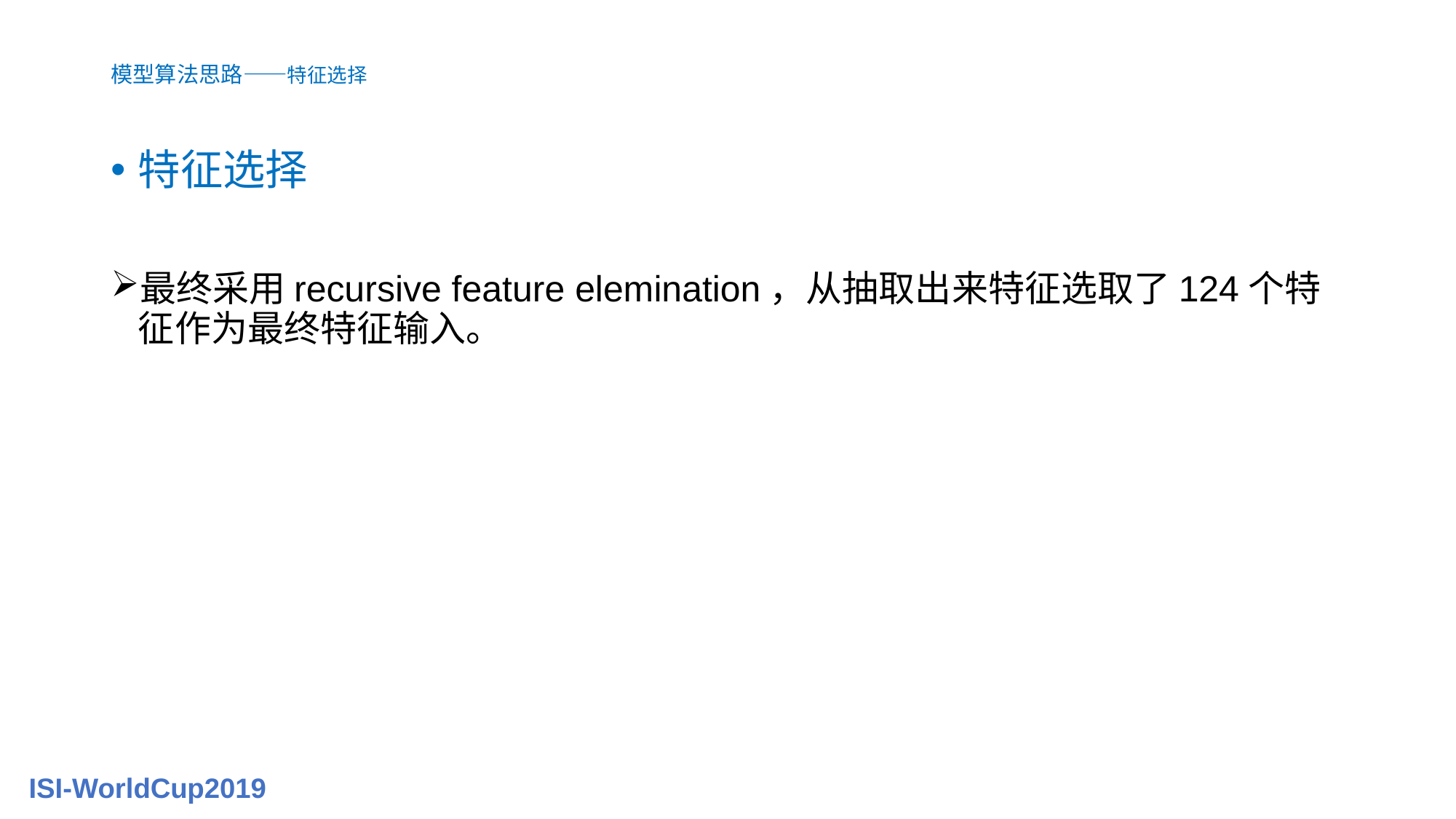

# 模型算法思路——特征选择
特征选择

最终采用recursive feature elemination，从抽取出来特征选取了124个特征作为最终特征输入。

ISI-WorldCup2019